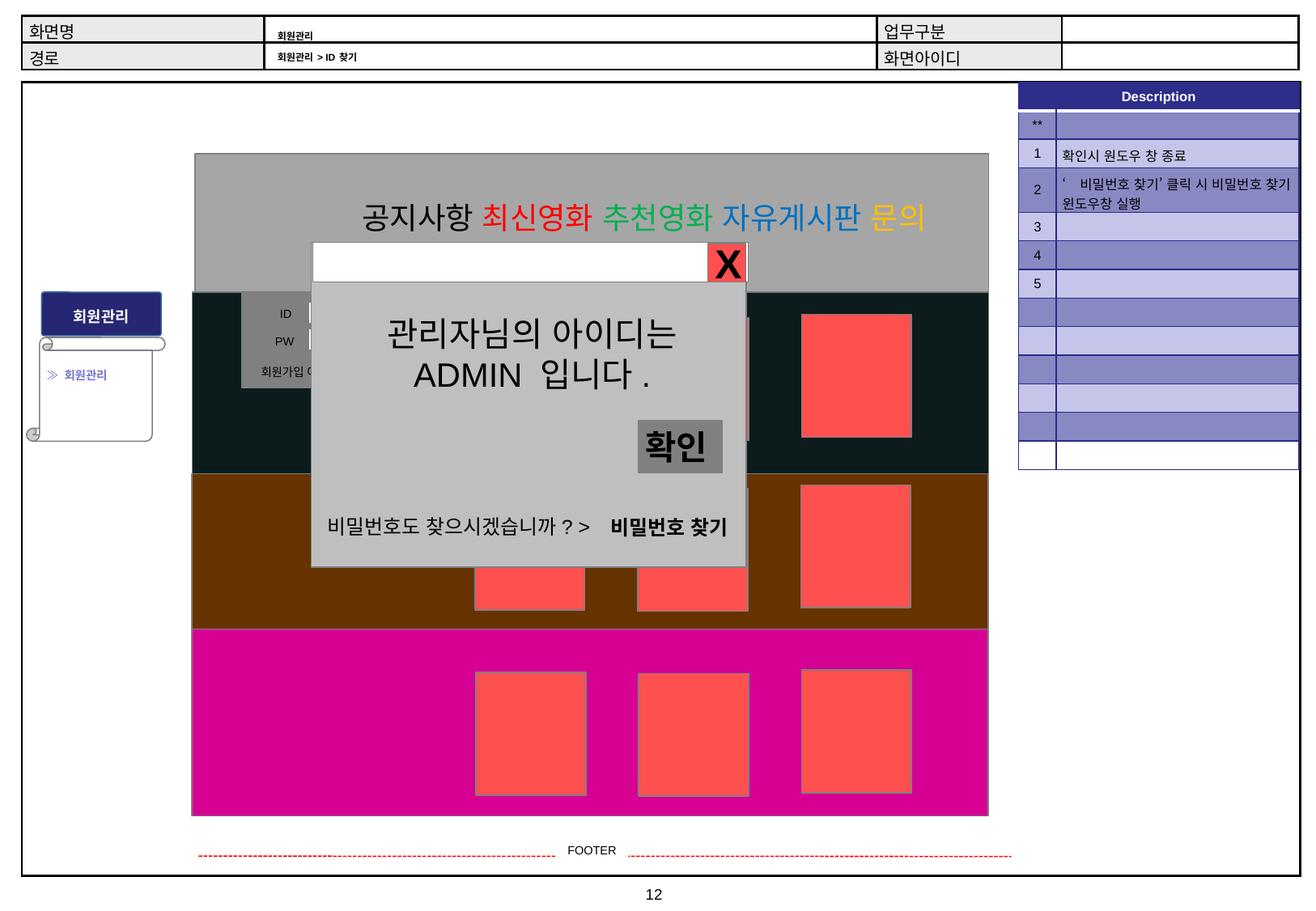

# 회원관리 회원관리 > ID 찾기
| Description |  |
| --- | --- |
| \*\* |  |
| 1 | 확인시 원도우 창 종료 |
| 2 | ‘비밀번호 찾기’ 클릭 시 비밀번호 찾기 윈도우창 실행 |
| 3 |  |
| 4 |  |
| 5 |  |
|  |  |
|  |  |
|  |  |
|  |  |
|  |  |
|  |  |

공지사항 최신영화 추천영화 자유게시판 문의

X

회원관리

ID

로그인
관리자님의 아이디는
ADMIN 입니다.

PW

≫ 회원관리
회원가입 아이디찾기 비밀번호찾기
확인

비밀번호도 찾으시겠습니까? >
비밀번호 찾기